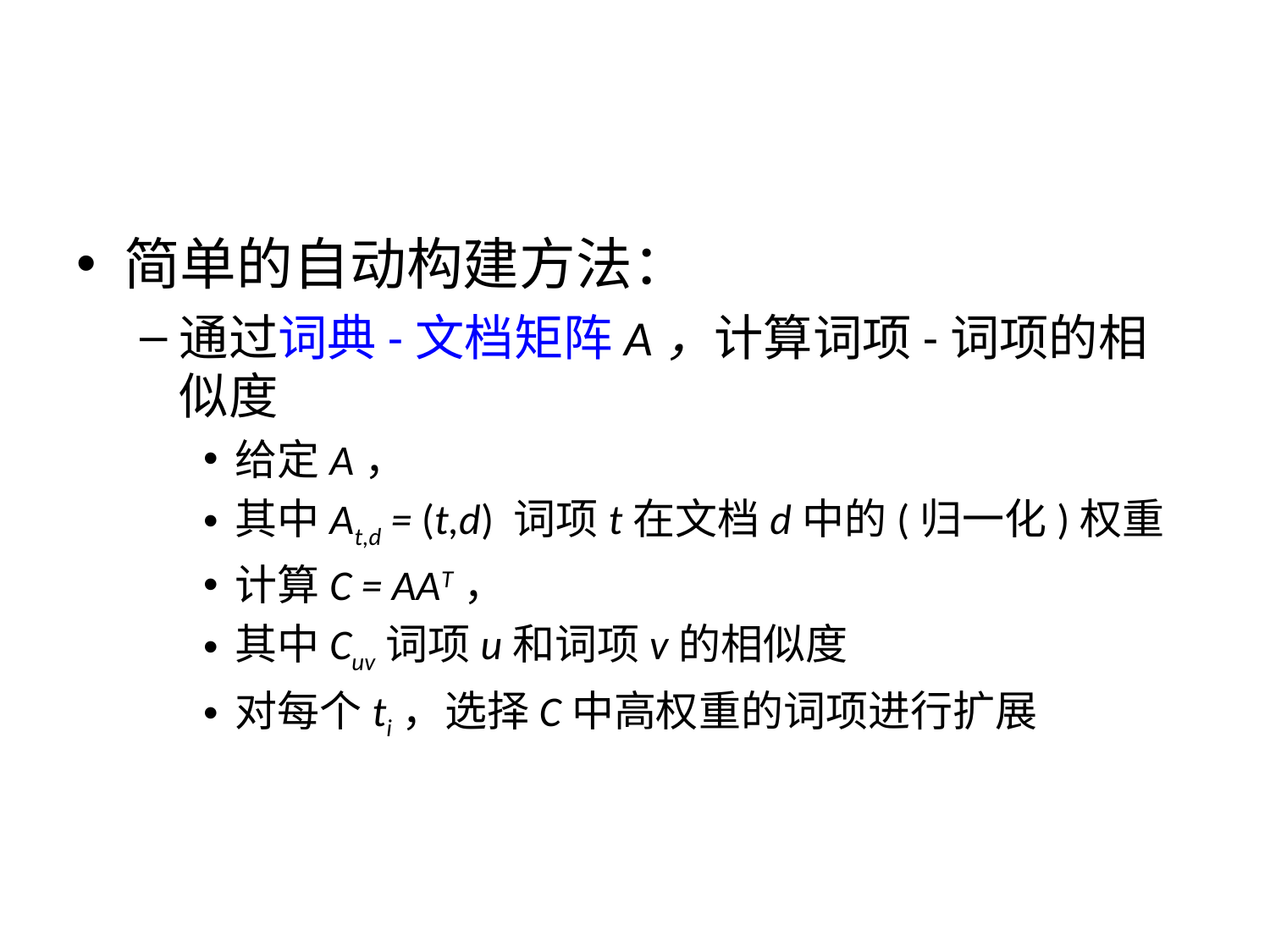

#
简单的自动构建方法：
通过词典-文档矩阵A，计算词项-词项的相似度
给定A，
其中At,d = (t,d) 词项t在文档d中的(归一化)权重
计算C = AAT，
其中Cuv词项u和词项v的相似度
对每个ti，选择C中高权重的词项进行扩展